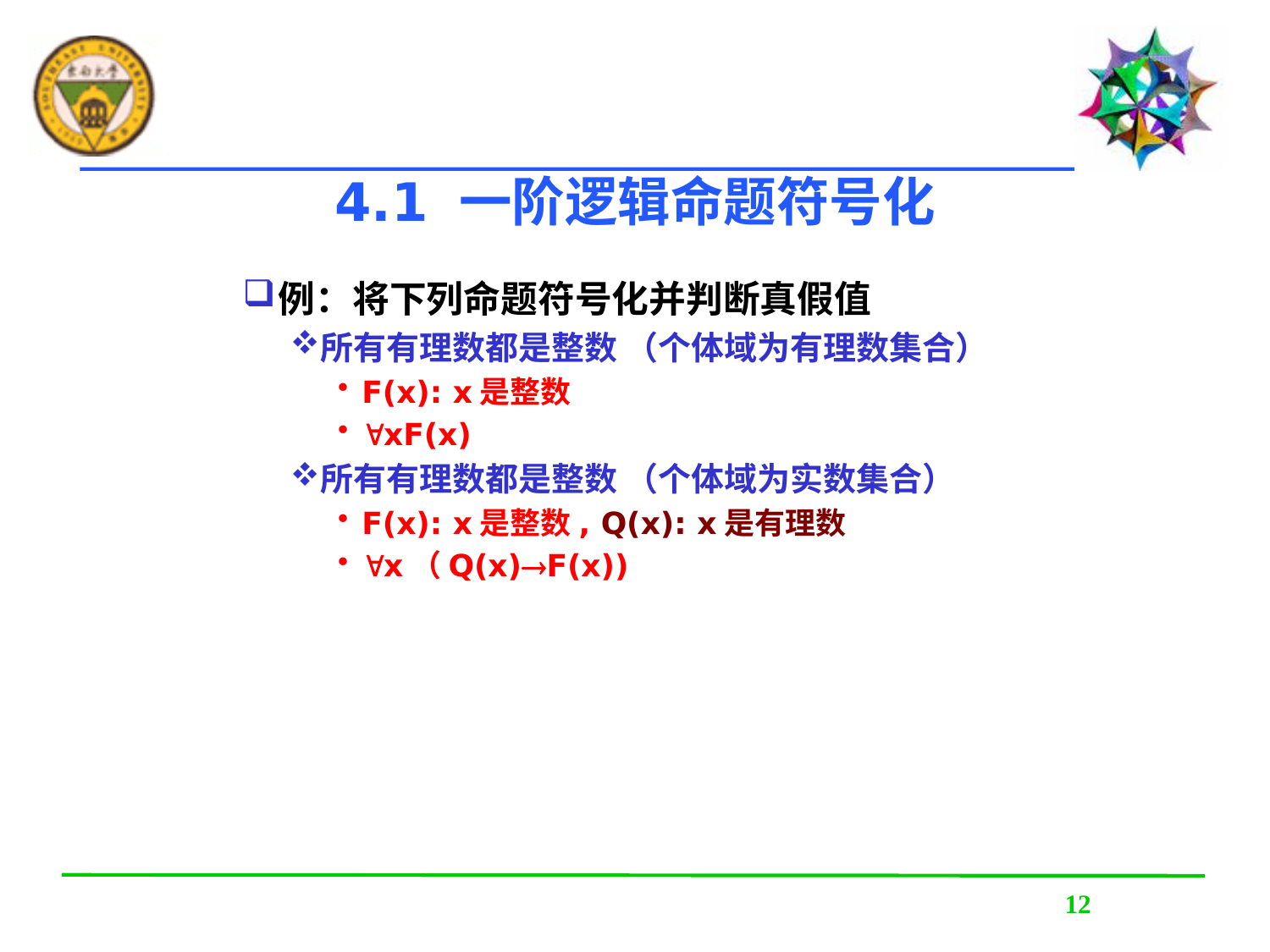

4.1 一阶逻辑命题符号化
例：将下列命题符号化并判断真假值
所有有理数都是整数 （个体域为有理数集合）
F(x): x是整数
∀xF(x)
所有有理数都是整数 （个体域为实数集合）
F(x): x是整数, Q(x): x是有理数
∀x（Q(x)→F(x))